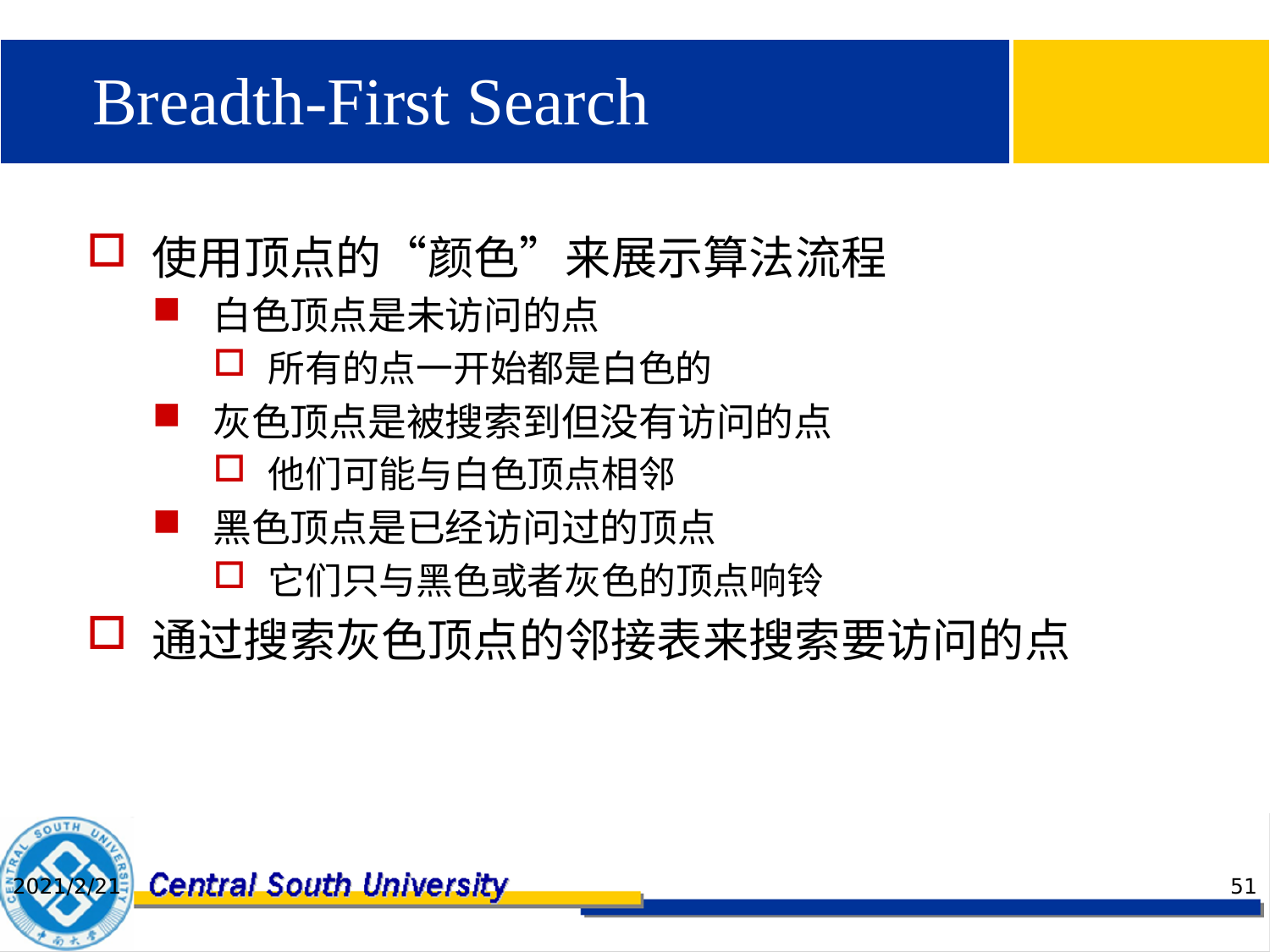

# Breadth-First Search
使用顶点的“颜色”来展示算法流程
白色顶点是未访问的点
所有的点一开始都是白色的
灰色顶点是被搜索到但没有访问的点
他们可能与白色顶点相邻
黑色顶点是已经访问过的顶点
它们只与黑色或者灰色的顶点响铃
通过搜索灰色顶点的邻接表来搜索要访问的点
2021/2/21
51